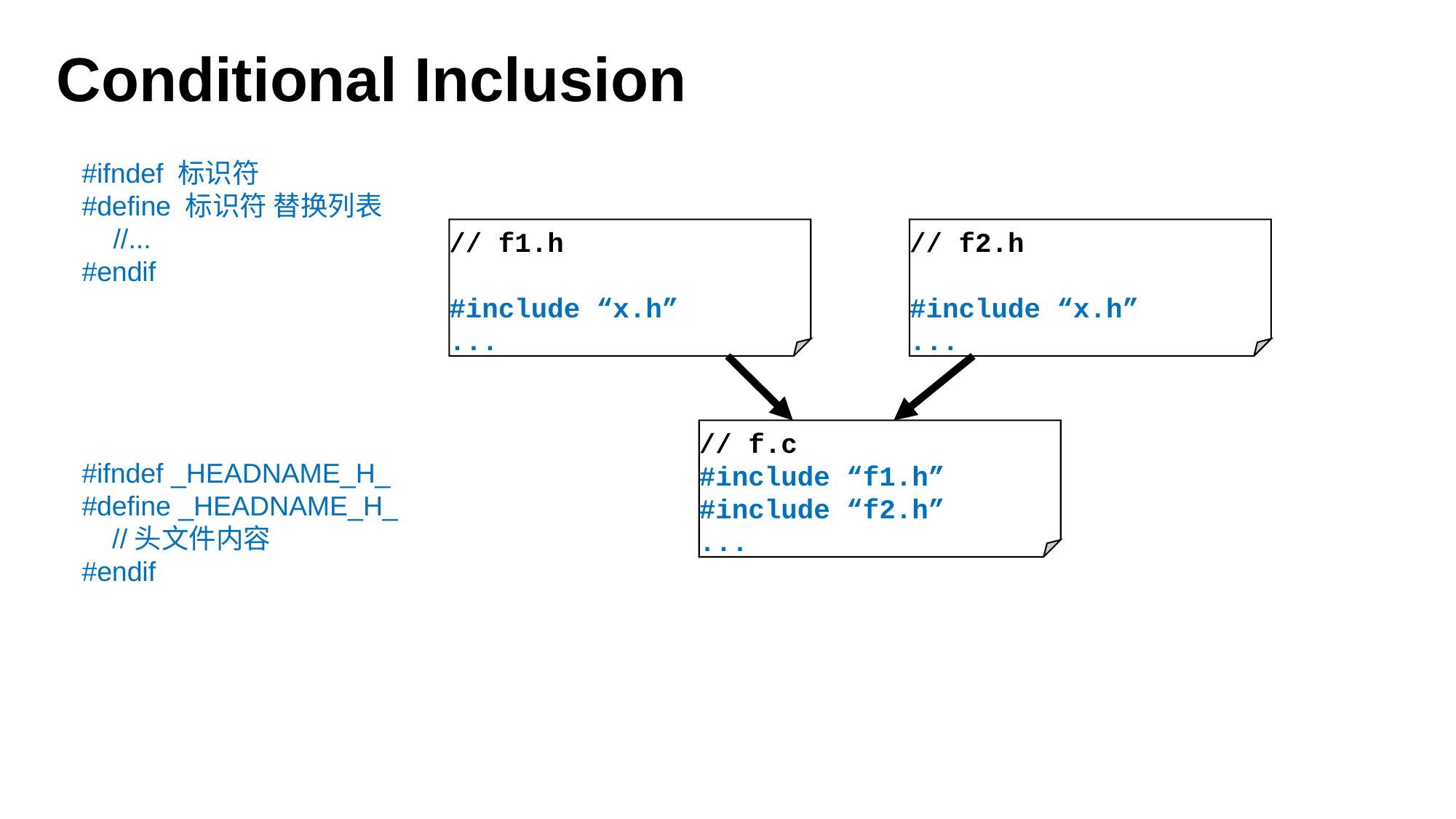

# Conditional Inclusion
#ifndef 标识符
#define 标识符 替换列表
    //...
#endif
// f1.h

#include “x.h”
...

// f2.h

#include “x.h”
...

// f.c
#include “f1.h”
#include “f2.h”
...

#ifndef _HEADNAME_H_
#define _HEADNAME_H_
    //头文件内容
#endif